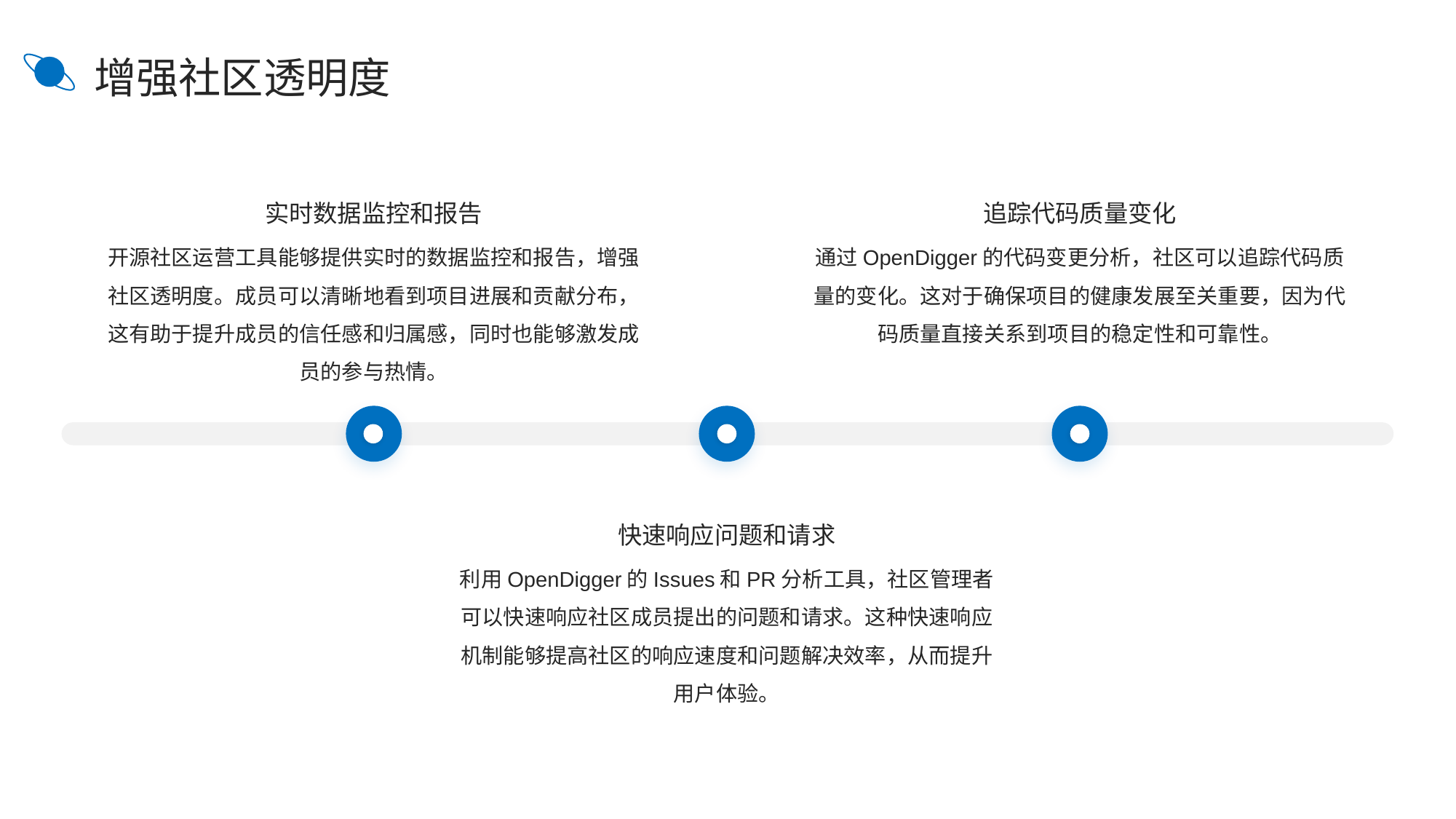

增强社区透明度

实时数据监控和报告
追踪代码质量变化
开源社区运营工具能够提供实时的数据监控和报告，增强社区透明度。成员可以清晰地看到项目进展和贡献分布，这有助于提升成员的信任感和归属感，同时也能够激发成员的参与热情。
通过OpenDigger的代码变更分析，社区可以追踪代码质量的变化。这对于确保项目的健康发展至关重要，因为代码质量直接关系到项目的稳定性和可靠性。

快速响应问题和请求
利用OpenDigger的Issues和PR分析工具，社区管理者可以快速响应社区成员提出的问题和请求。这种快速响应机制能够提高社区的响应速度和问题解决效率，从而提升用户体验。